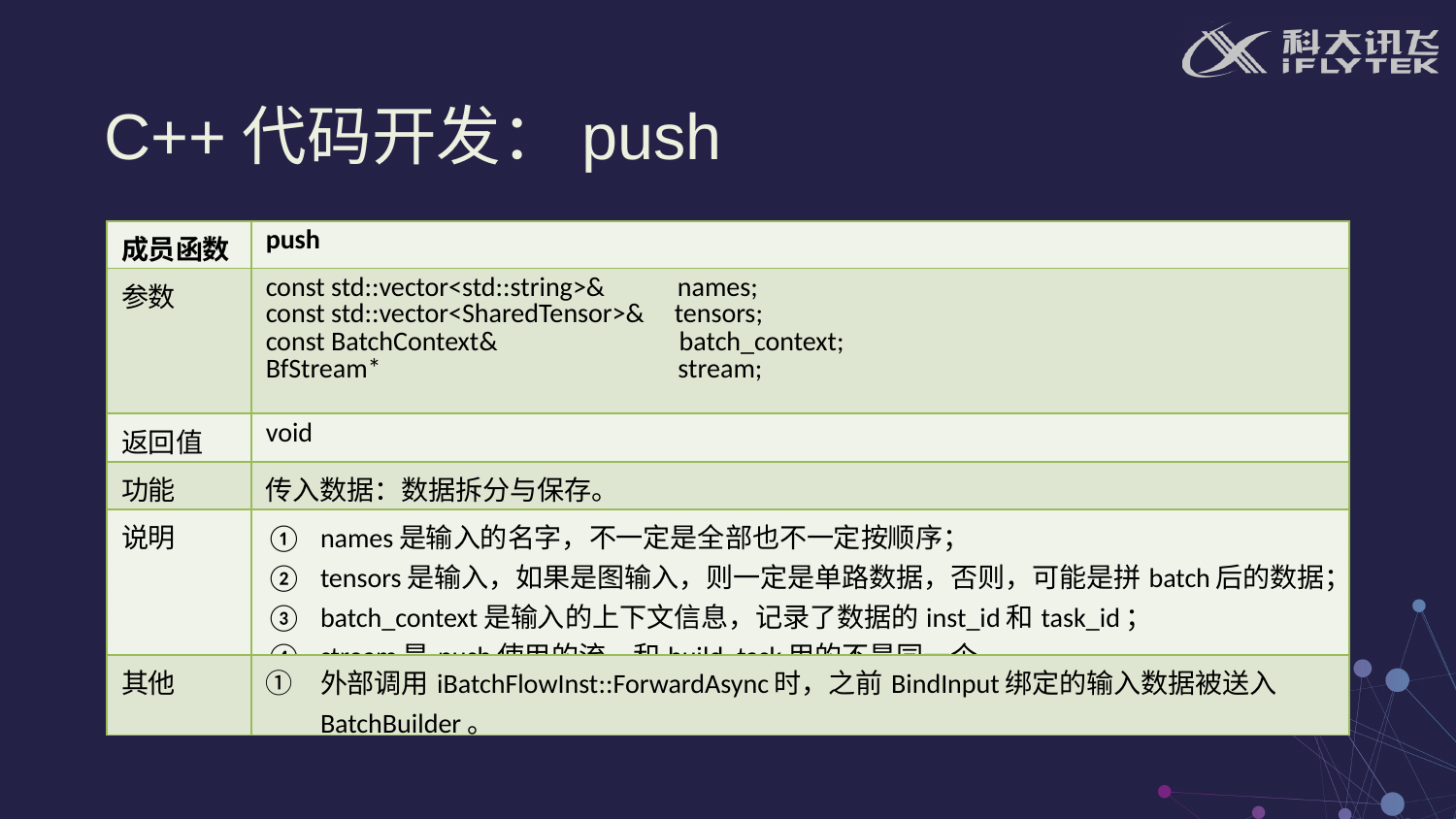

C++代码开发：push
| 成员函数 | push |
| --- | --- |
| 参数 | const std::vector<std::string>& names; const std::vector<SharedTensor>& tensors; const BatchContext& batch\_context; BfStream\* stream; |
| 返回值 | void |
| 功能 | 传入数据：数据拆分与保存。 |
| 说明 | names是输入的名字，不一定是全部也不一定按顺序； tensors是输入，如果是图输入，则一定是单路数据，否则，可能是拼batch后的数据； batch\_context是输入的上下文信息，记录了数据的inst\_id和task\_id； stream是push使用的流，和build\_task用的不是同一个。 |
| 其他 | 外部调用iBatchFlowInst::ForwardAsync时，之前BindInput绑定的输入数据被送入BatchBuilder。 |